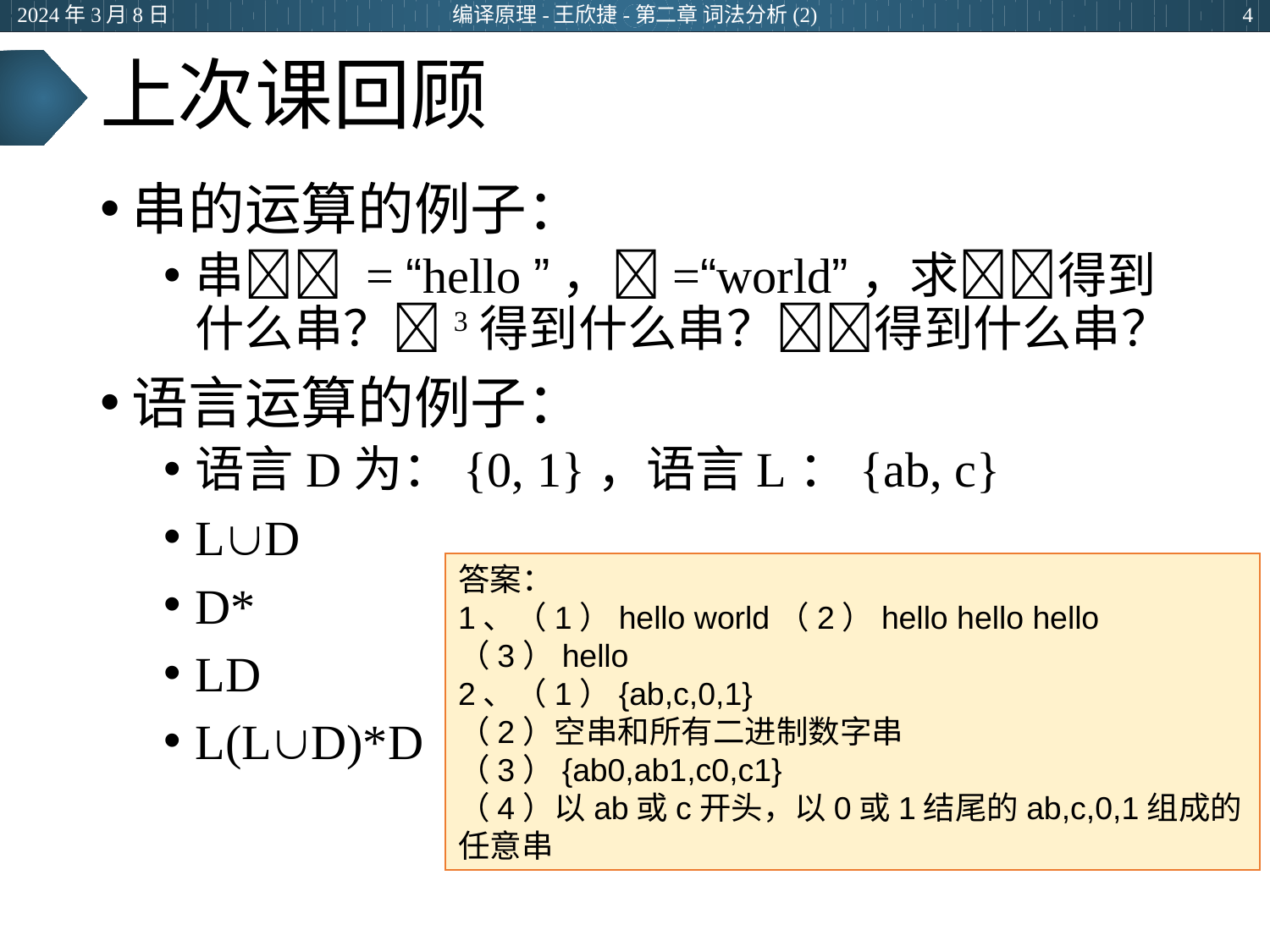

2024年3月8日
编译原理-王欣捷-第二章 词法分析(2)
4
# 上次课回顾
串的运算的例子：
串 α = “hello ”，β=“world”，求αβ得到什么串？α3得到什么串？εα得到什么串？
语言运算的例子：
语言D为：{0, 1}，语言L：{ab, c}
L∪D
D*
LD
L(L∪D)*D
答案：
1、（1）hello world（2）hello hello hello （3）hello
2、（1）{ab,c,0,1}
（2）空串和所有二进制数字串
（3）{ab0,ab1,c0,c1}
（4）以ab或c开头，以0或1结尾的ab,c,0,1组成的任意串